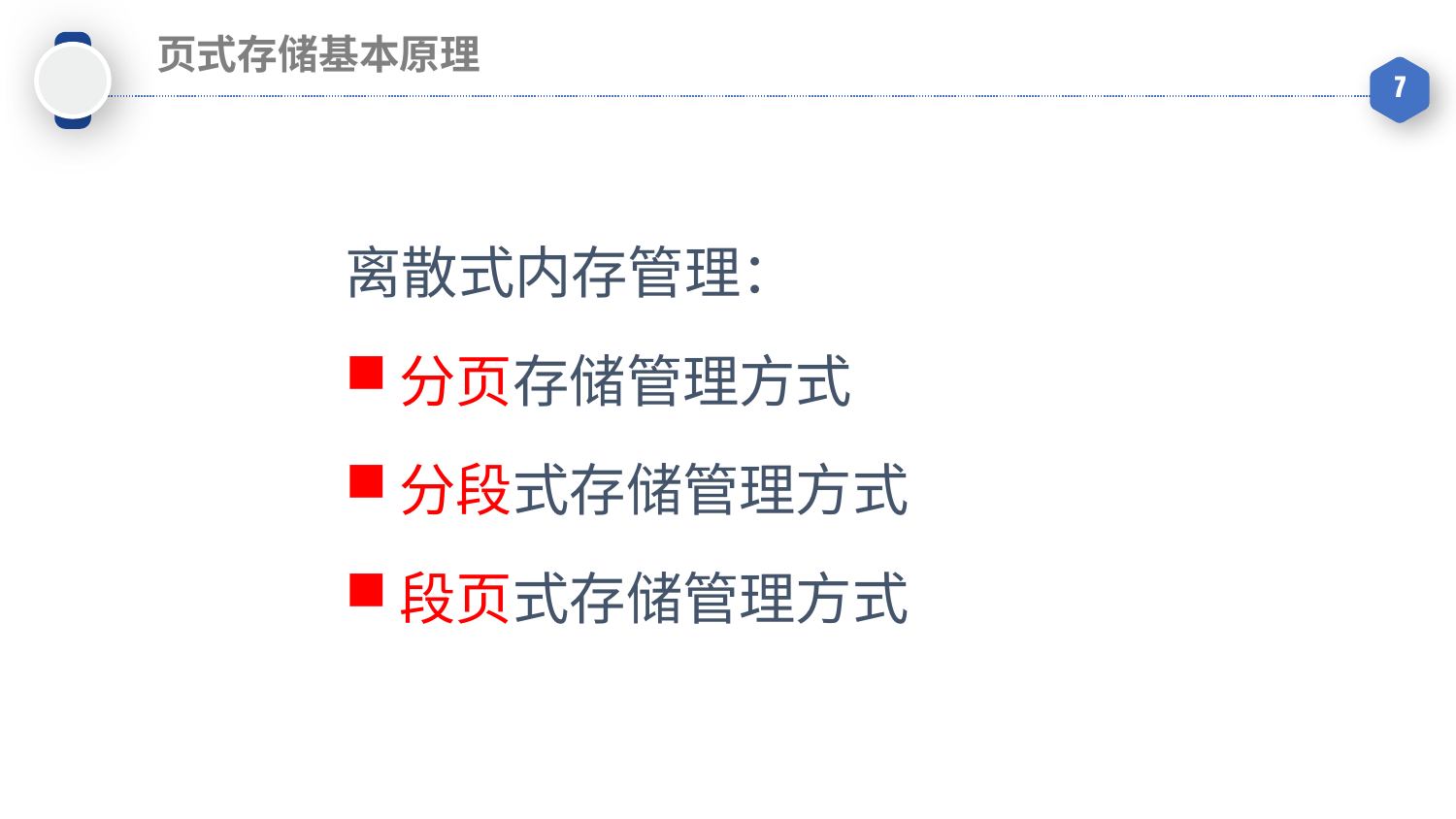

页式存储基本原理
离散式内存管理：
分页存储管理方式
分段式存储管理方式
段页式存储管理方式